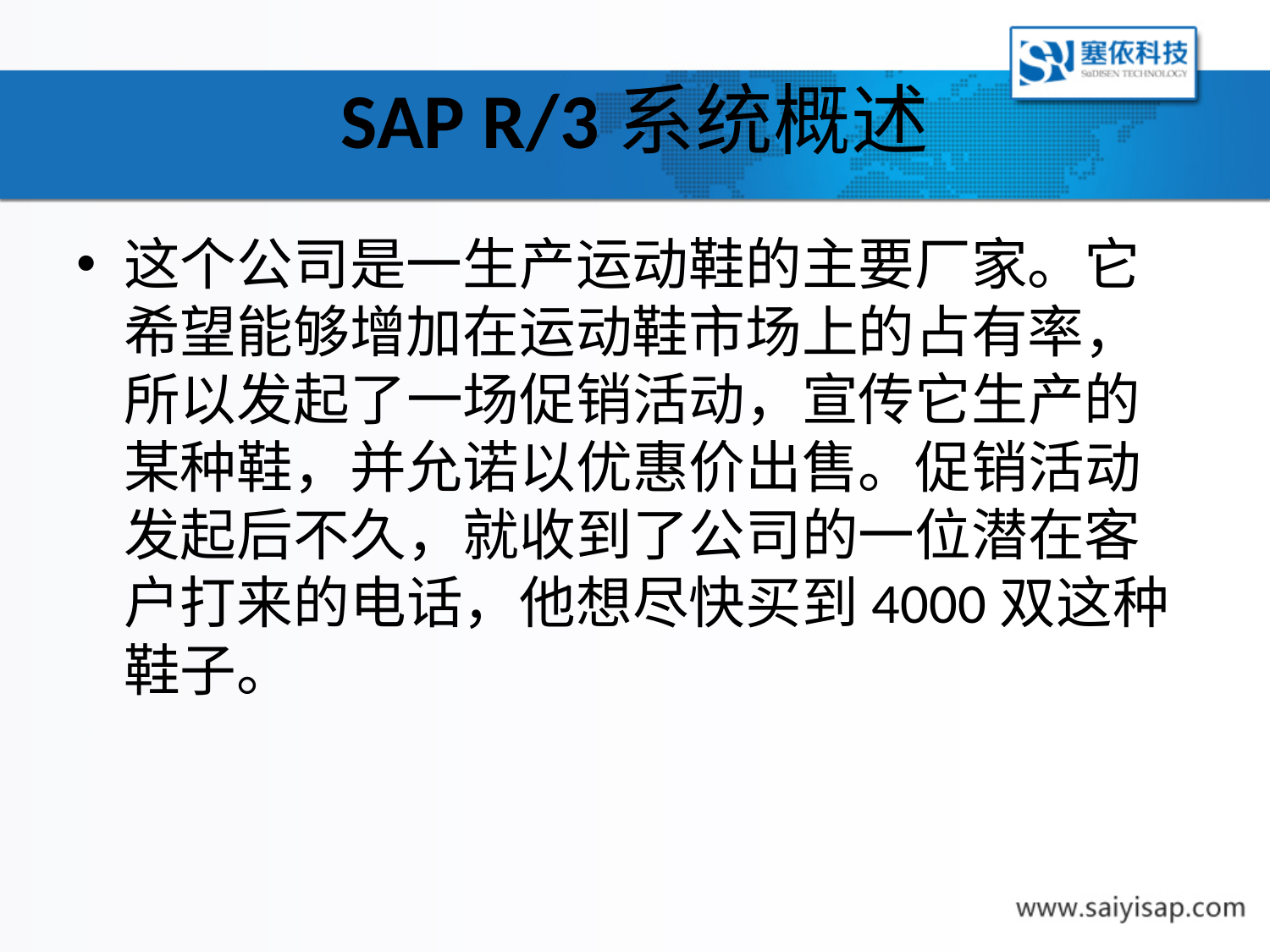

# SAP R/3系统概述
这个公司是一生产运动鞋的主要厂家。它希望能够增加在运动鞋市场上的占有率，所以发起了一场促销活动，宣传它生产的某种鞋，并允诺以优惠价出售。促销活动发起后不久，就收到了公司的一位潜在客户打来的电话，他想尽快买到4000双这种鞋子。